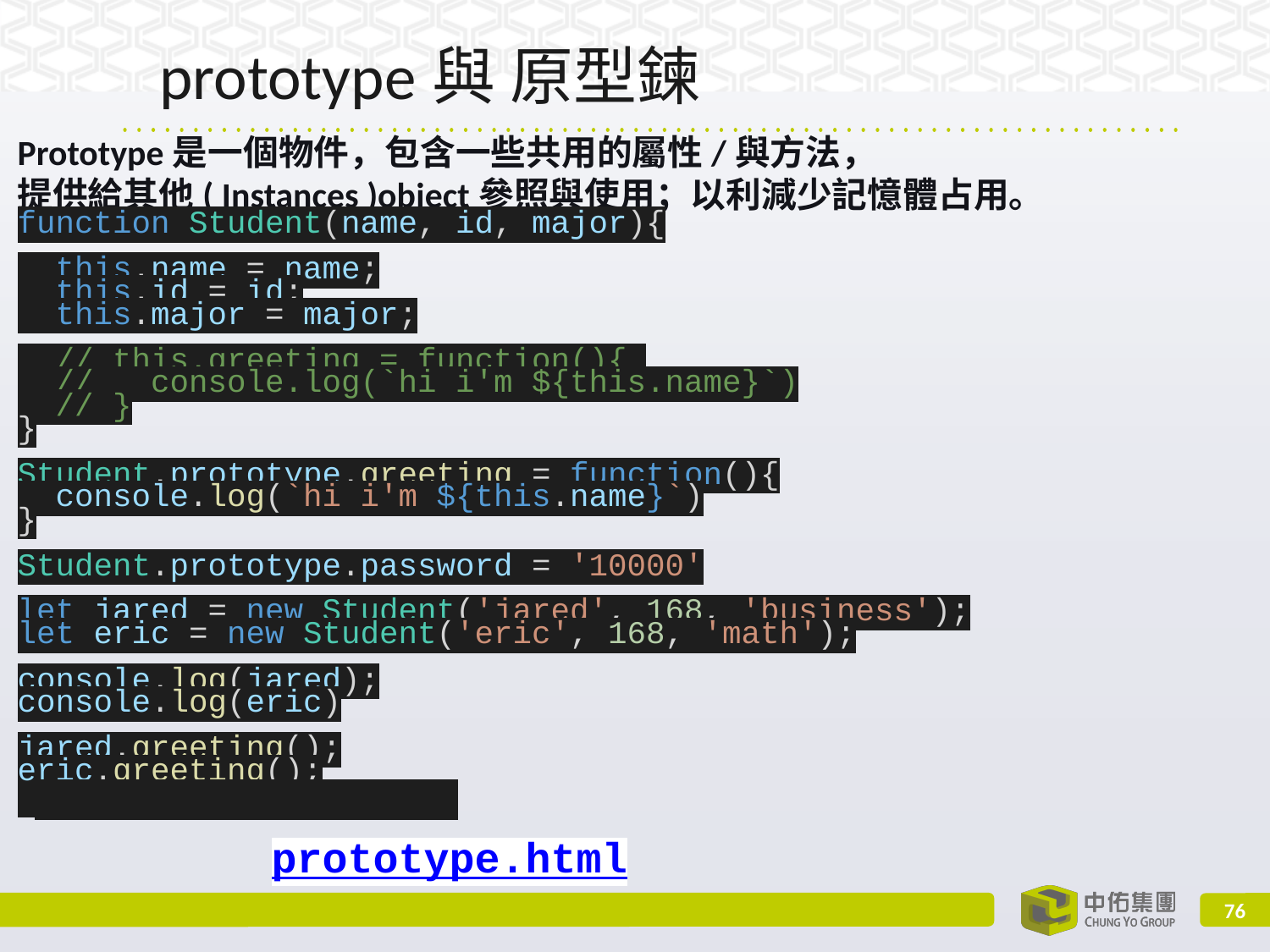

# prototype與 原型鍊
Prototype是一個物件，包含一些共用的屬性/與方法，
提供給其他( Instances )object參照與使用；以利減少記憶體占用。
function Student(name, id, major){

  this.name = name;
  this.id = id;
  this.major = major;

  // this.greeting = function(){
  //   console.log(`hi i'm ${this.name}`)
  // }
}

Student.prototype.greeting = function(){
  console.log(`hi i'm ${this.name}`)
}

Student.prototype.password = '10000'

let jared = new Student('jared', 168, 'business');
let eric = new Student('eric', 168, 'math');

console.log(jared);
console.log(eric)

jared.greeting();
eric.greeting();

											prototype.html

76